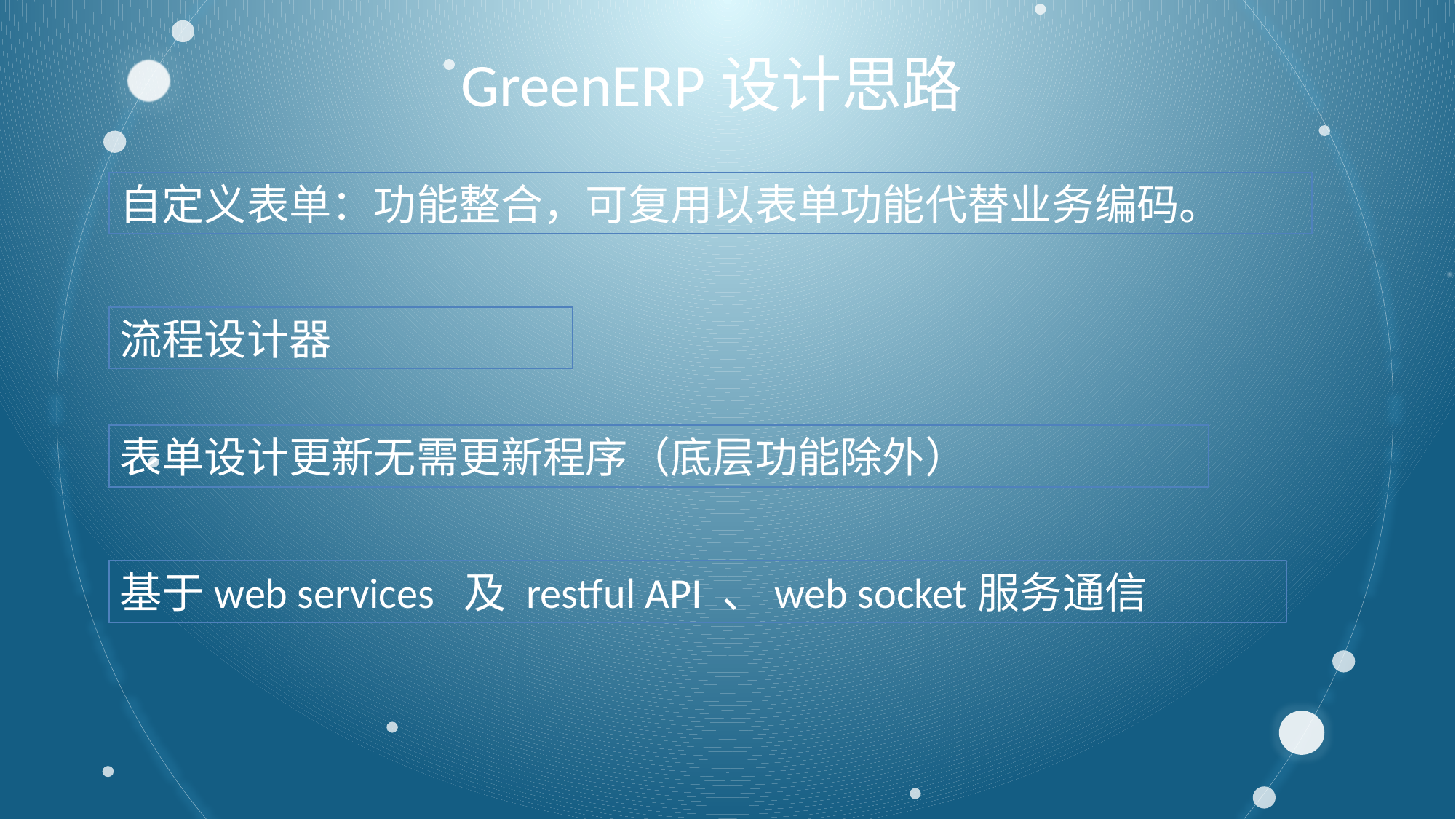

# GreenERP设计思路
自定义表单：功能整合，可复用以表单功能代替业务编码。
流程设计器
表单设计更新无需更新程序（底层功能除外）
基于web services  及 restful API 、web socket服务通信